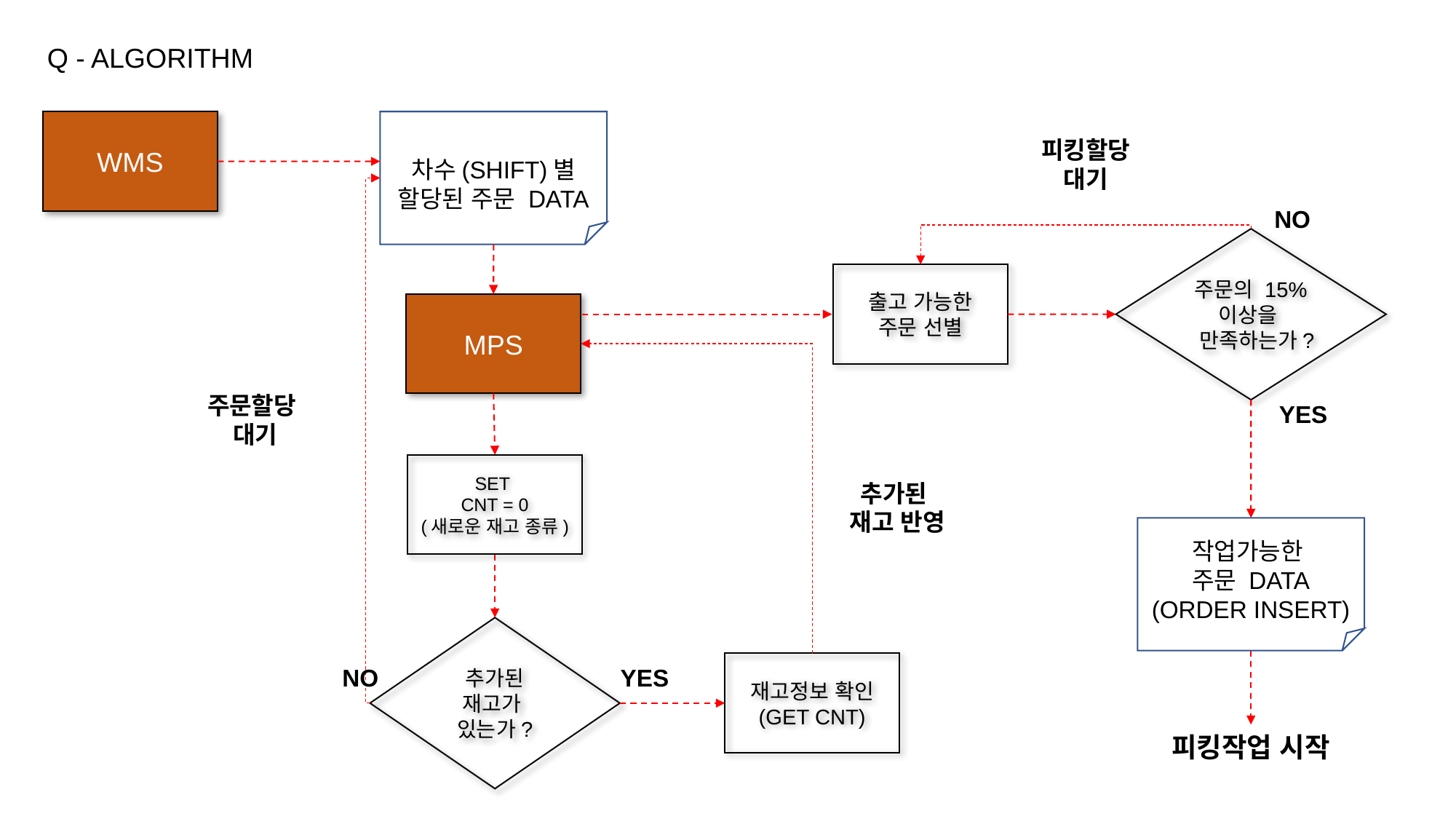

Q - ALGORITHM
WMS

차수(SHIFT)별
할당된 주문 DATA
피킹할당
대기
NO
주문의 15%
이상을
만족하는가?
출고 가능한
주문 선별
MPS
주문할당
대기
YES
SET
CNT = 0
(새로운 재고 종류)
추가된
재고 반영
작업가능한
주문 DATA
(ORDER INSERT)
추가된
재고가
있는가?
재고정보 확인
(GET CNT)
NO
YES
피킹작업 시작